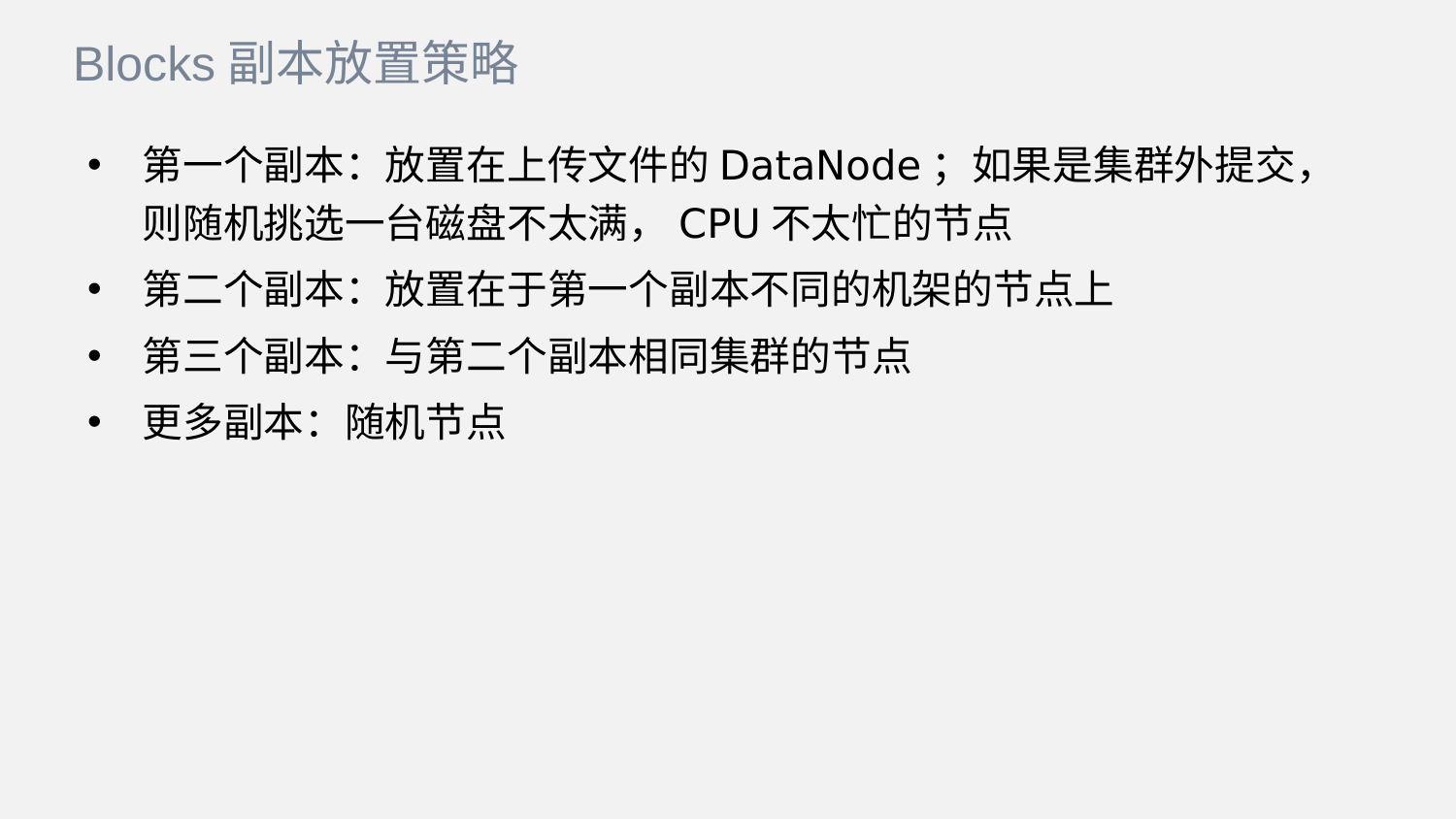

Blocks副本放置策略
第一个副本：放置在上传文件的DataNode；如果是集群外提交，则随机挑选一台磁盘不太满，CPU不太忙的节点
第二个副本：放置在于第一个副本不同的机架的节点上
第三个副本：与第二个副本相同集群的节点
更多副本：随机节点